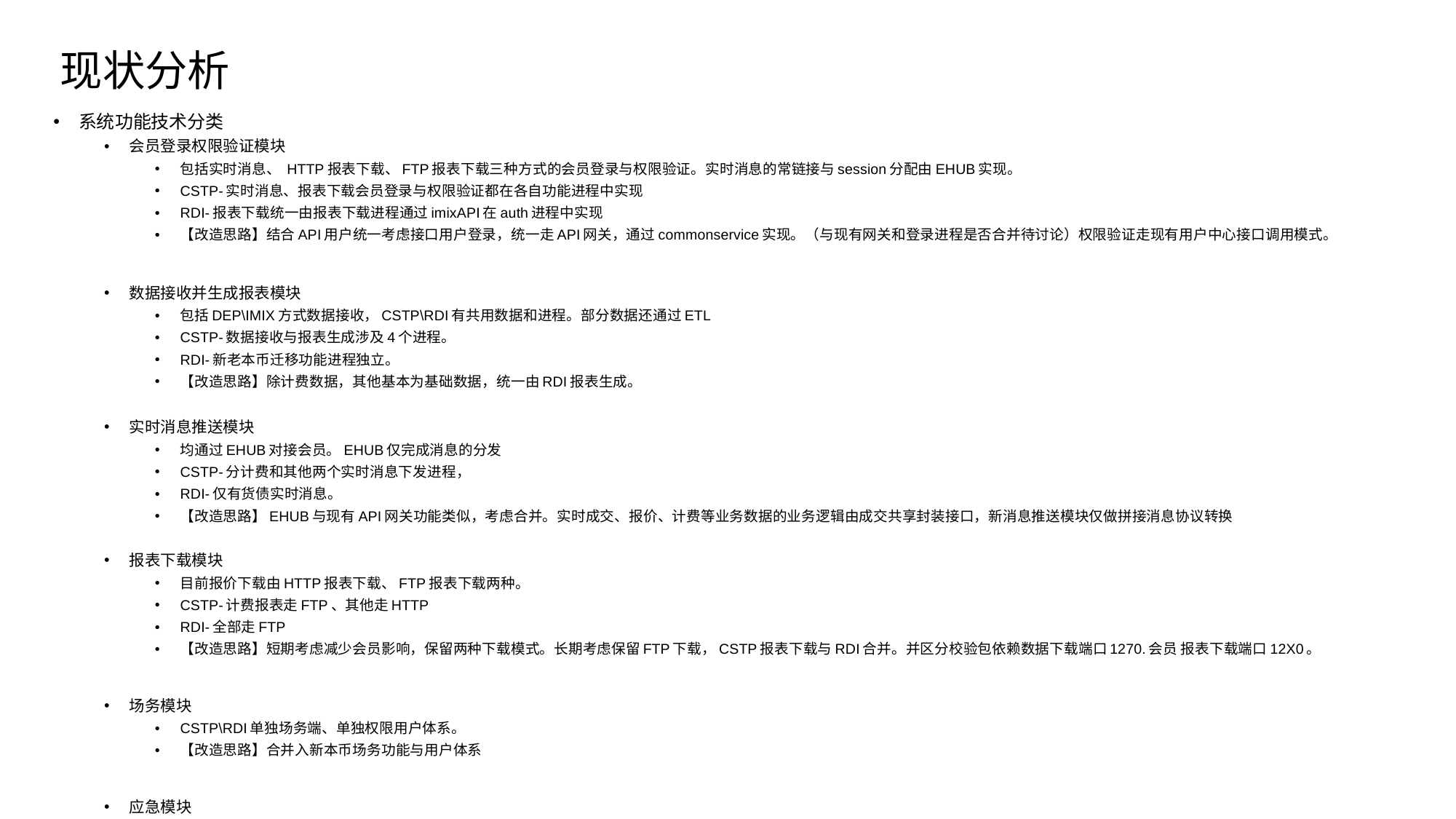

# 现状分析
系统功能技术分类
会员登录权限验证模块
包括实时消息、 HTTP报表下载、FTP报表下载三种方式的会员登录与权限验证。实时消息的常链接与session分配由EHUB实现。
CSTP-实时消息、报表下载会员登录与权限验证都在各自功能进程中实现
RDI-报表下载统一由报表下载进程通过imixAPI在auth进程中实现
【改造思路】结合API用户统一考虑接口用户登录，统一走API网关，通过commonservice实现。（与现有网关和登录进程是否合并待讨论）权限验证走现有用户中心接口调用模式。

数据接收并生成报表模块
包括DEP\IMIX方式数据接收，CSTP\RDI有共用数据和进程。部分数据还通过ETL
CSTP-数据接收与报表生成涉及4个进程。
RDI-新老本币迁移功能进程独立。
【改造思路】除计费数据，其他基本为基础数据，统一由RDI报表生成。

实时消息推送模块
均通过EHUB对接会员。EHUB仅完成消息的分发
CSTP-分计费和其他两个实时消息下发进程，
RDI-仅有货债实时消息。
【改造思路】EHUB与现有API网关功能类似，考虑合并。实时成交、报价、计费等业务数据的业务逻辑由成交共享封装接口，新消息推送模块仅做拼接消息协议转换

报表下载模块
目前报价下载由HTTP报表下载、FTP报表下载两种。
CSTP-计费报表走FTP、其他走HTTP
RDI-全部走FTP
【改造思路】短期考虑减少会员影响，保留两种下载模式。长期考虑保留FTP下载，CSTP报表下载与RDI合并。并区分校验包依赖数据下载端口1270.会员 报表下载端口12X0。

场务模块
CSTP\RDI单独场务端、单独权限用户体系。
【改造思路】合并入新本币场务功能与用户体系

应急模块
【改造思路】与新本比统一DEP应急一同考虑